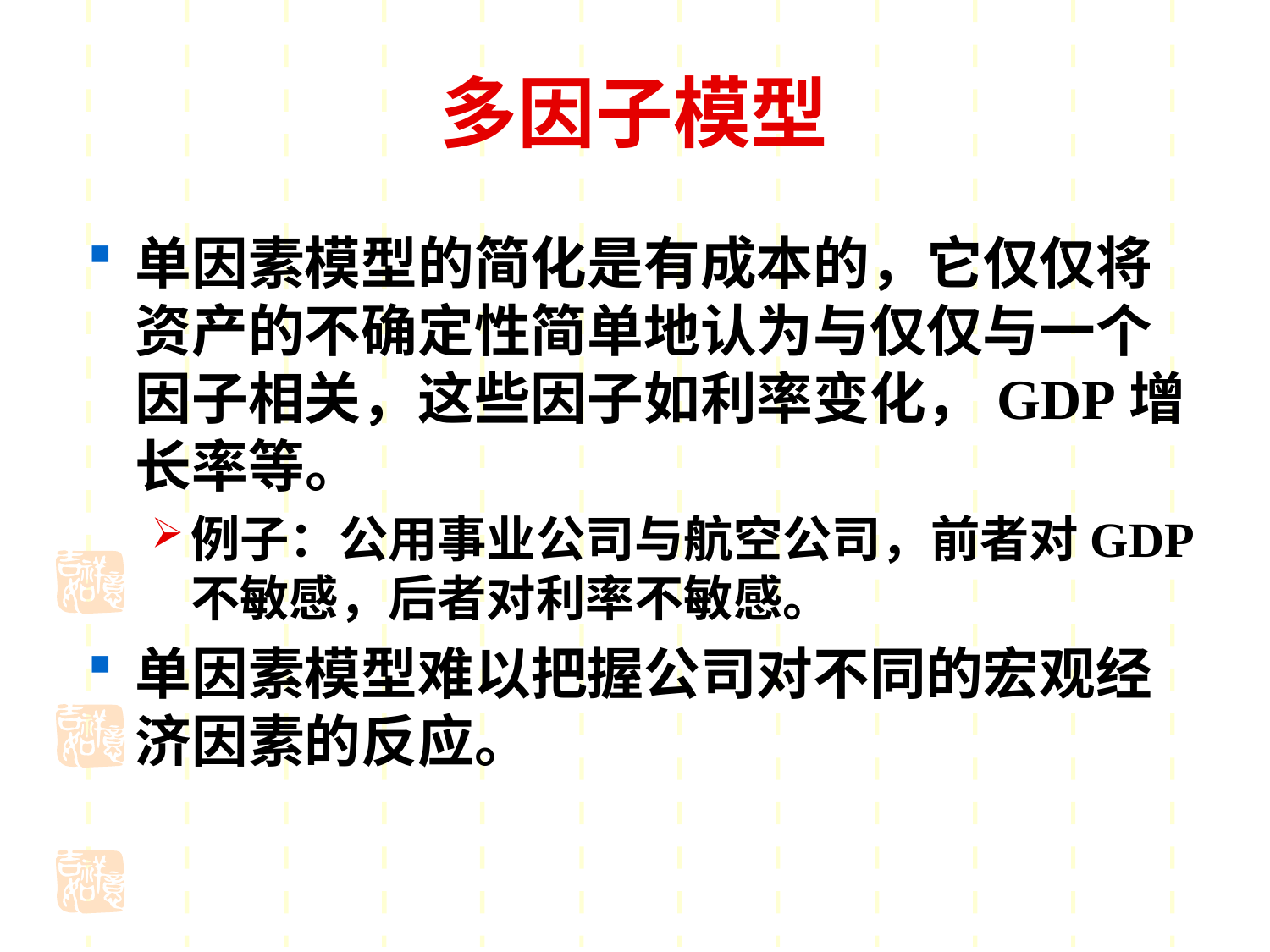

# 多因子模型
单因素模型的简化是有成本的，它仅仅将资产的不确定性简单地认为与仅仅与一个因子相关，这些因子如利率变化，GDP增长率等。
例子：公用事业公司与航空公司，前者对GDP不敏感，后者对利率不敏感。
单因素模型难以把握公司对不同的宏观经济因素的反应。